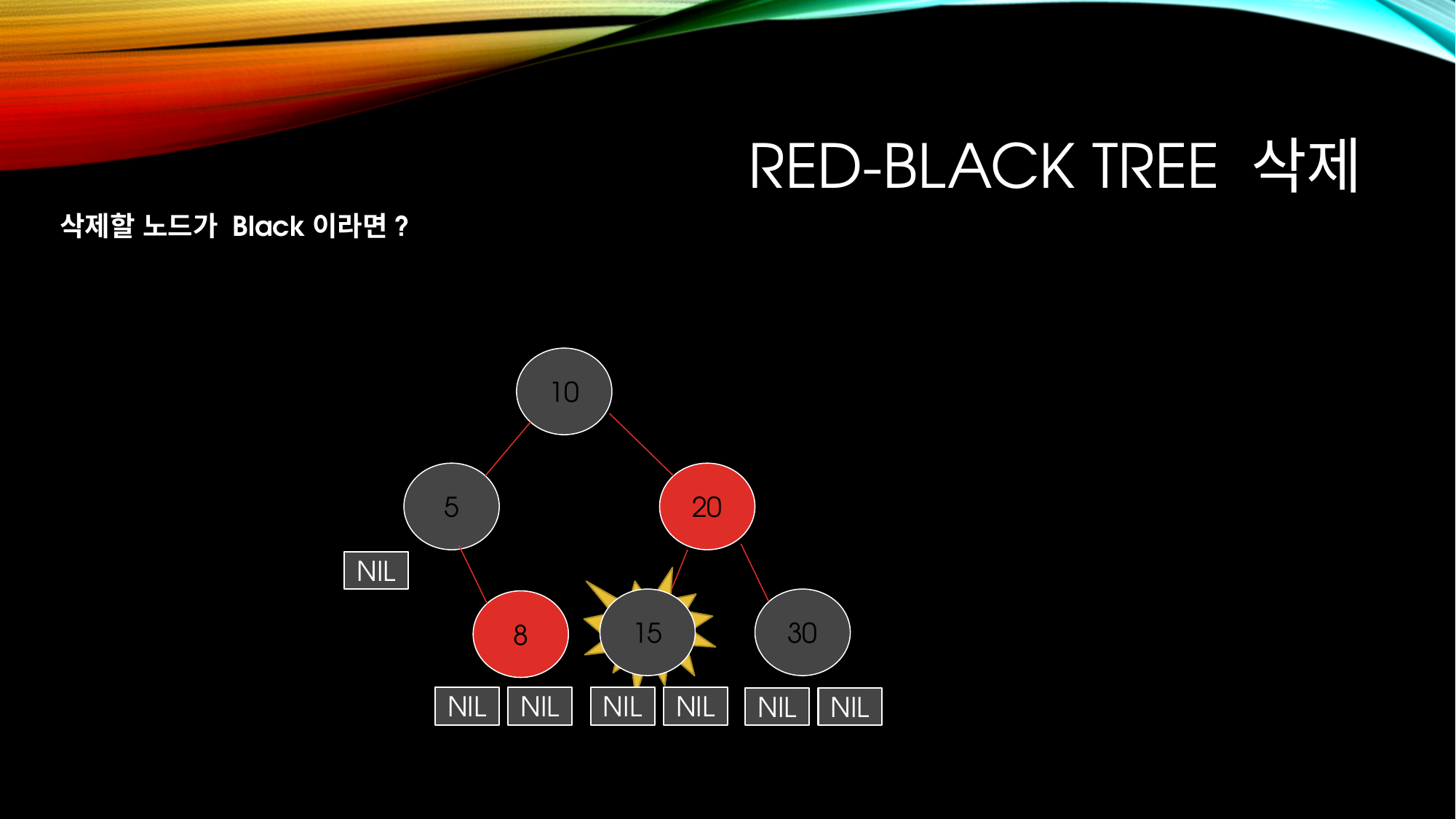

# Red-black tree 삭제
삭제할 노드가 Black이라면?
10
5
20
NIL

15
30
8
NIL
NIL
NIL
NIL
NIL
NIL